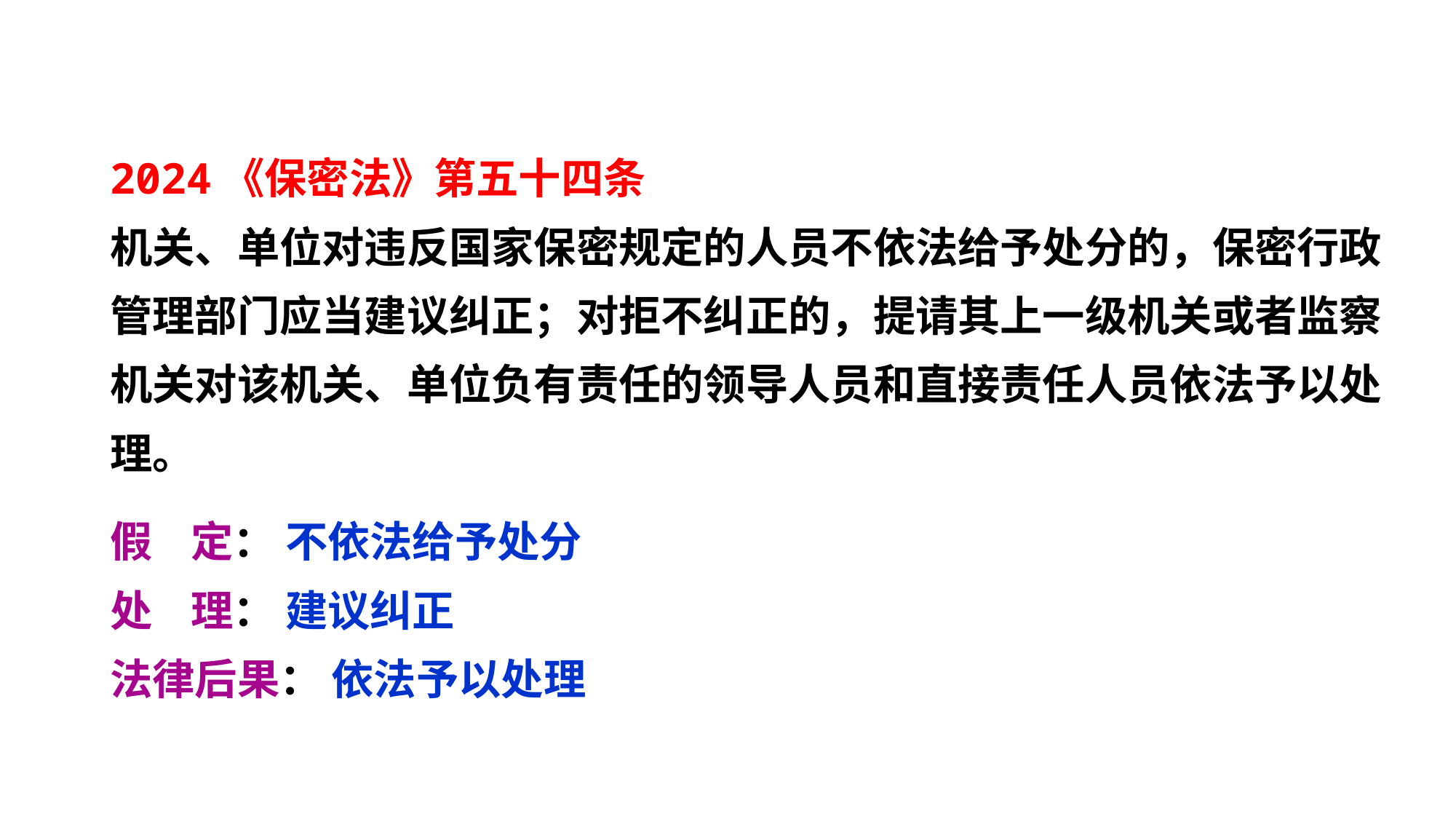

2024《保密法》第五十四条
机关、单位对违反国家保密规定的人员不依法给予处分的，保密行政管理部门应当建议纠正；对拒不纠正的，提请其上一级机关或者监察机关对该机关、单位负有责任的领导人员和直接责任人员依法予以处理。

假    定： 不依法给予处分
处    理： 建议纠正
法律后果： 依法予以处理